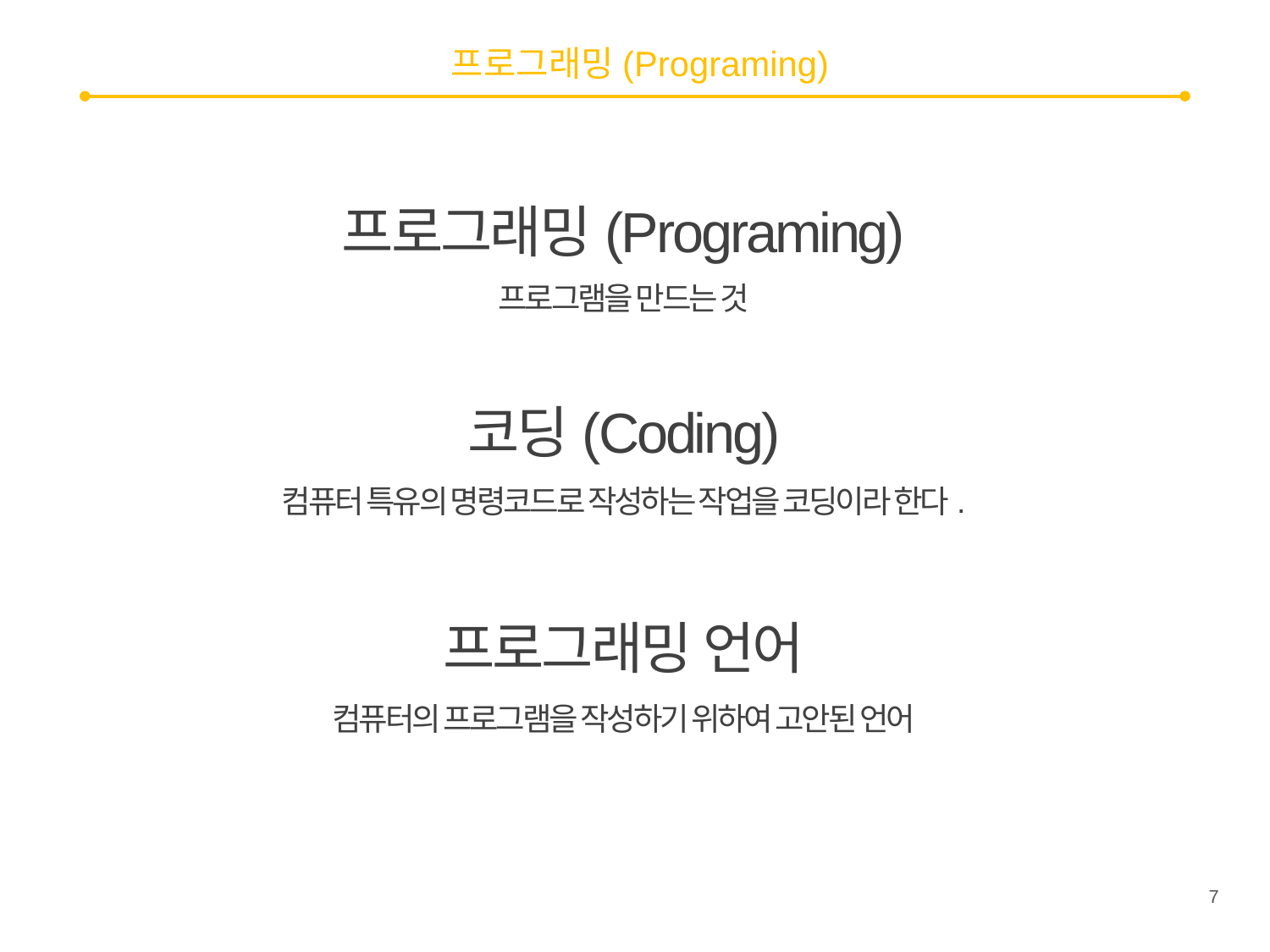

# 프로그래밍(Programing)
프로그래밍(Programing)
프로그램을 만드는 것
코딩(Coding)
컴퓨터 특유의 명령코드로 작성하는 작업을 코딩이라 한다.
프로그래밍 언어
컴퓨터의 프로그램을 작성하기 위하여 고안된 언어